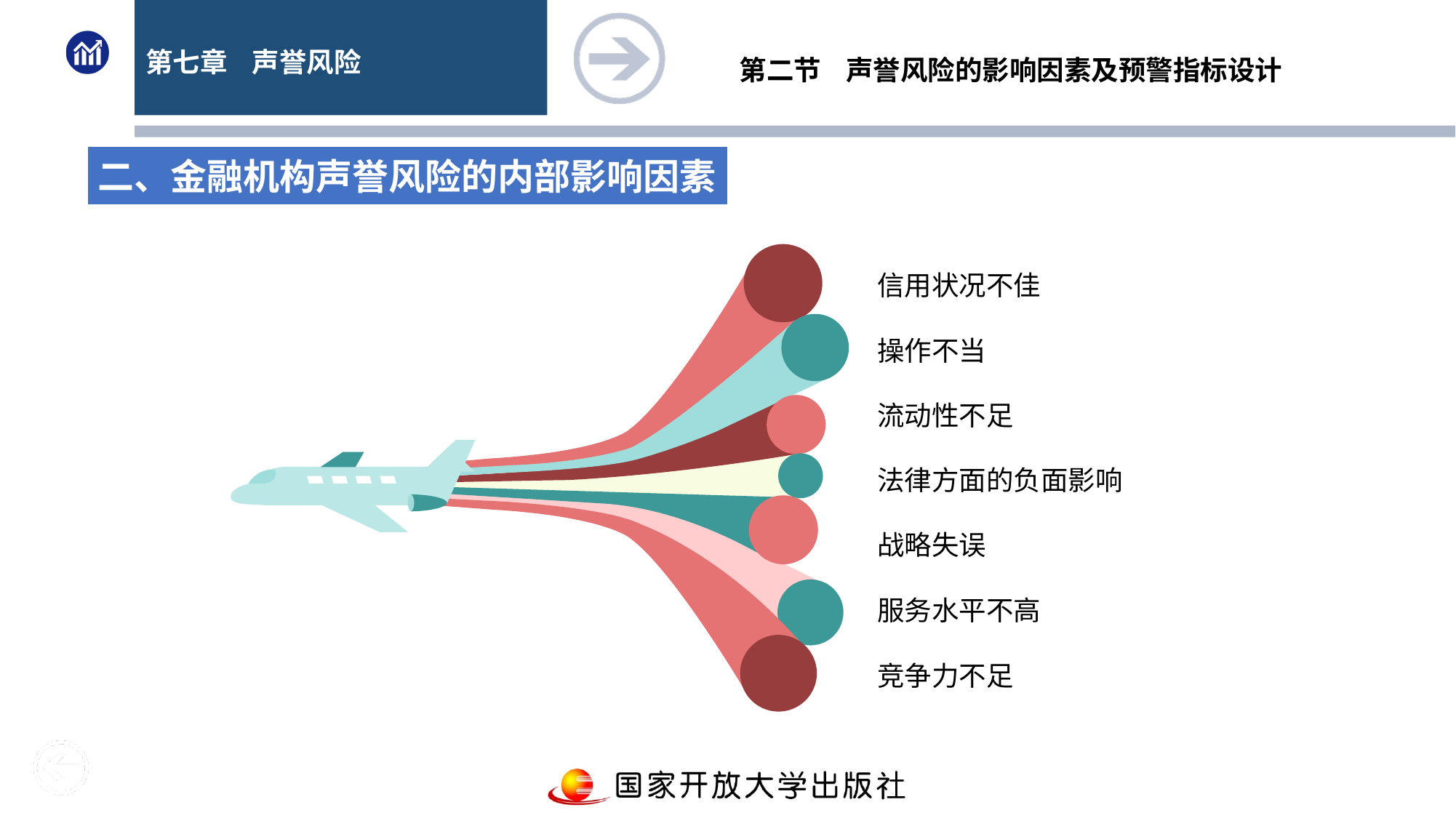

第二节    声誉风险的影响因素及预警指标设计
第七章    声誉风险
二、金融机构声誉风险的内部影响因素

信用状况不佳

操作不当
流动性不足

法律方面的负面影响

战略失误

服务水平不高

竞争力不足